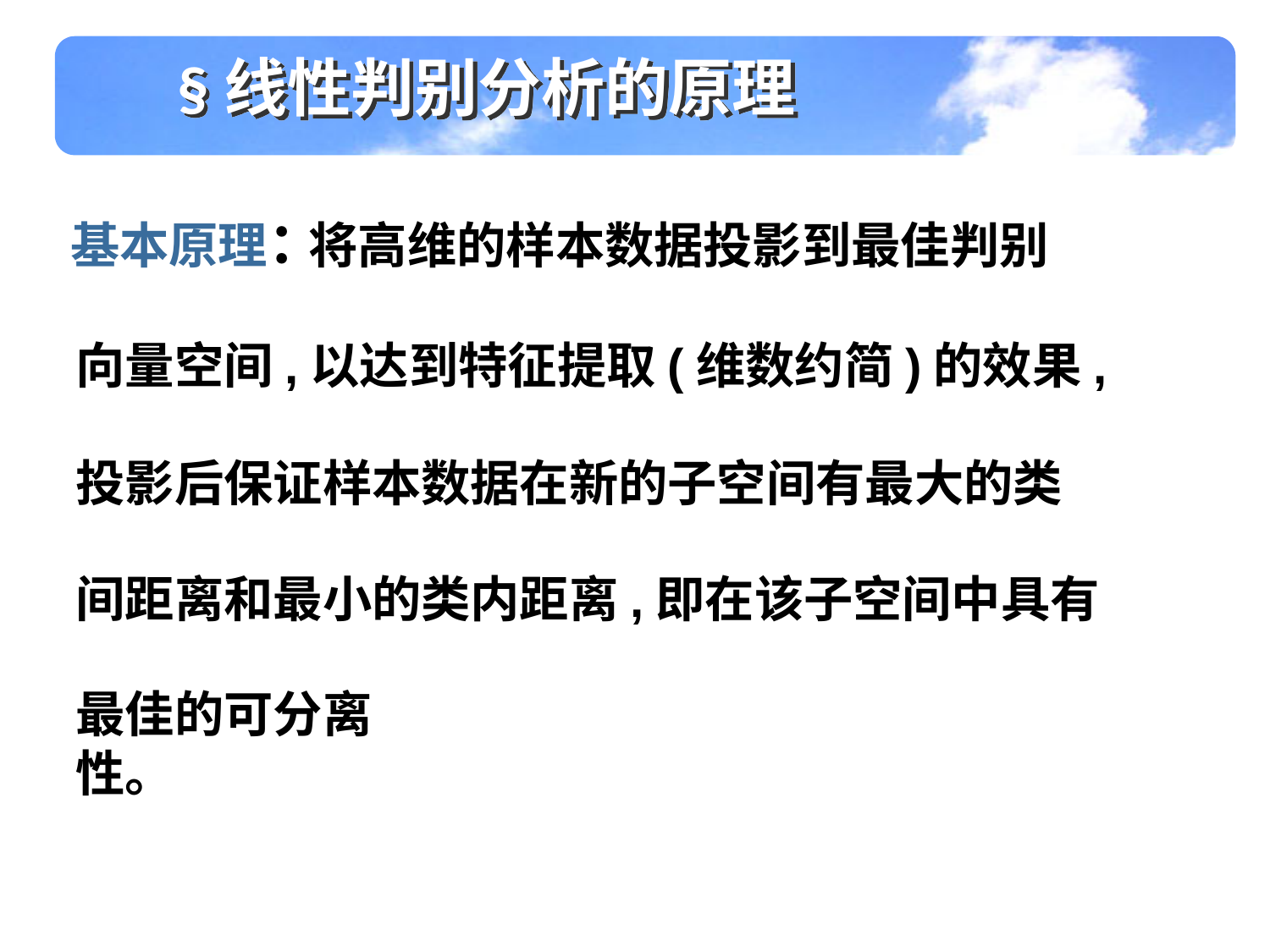

§线性判别分析的原理
基本原理：
将高维的样本数据投影到最佳判别
向量空间,以达到特征提取(维数约简)的效果,
投影后保证样本数据在新的子空间有最大的类
间距离和最小的类内距离,即在该子空间中具有
最佳的可分离性。